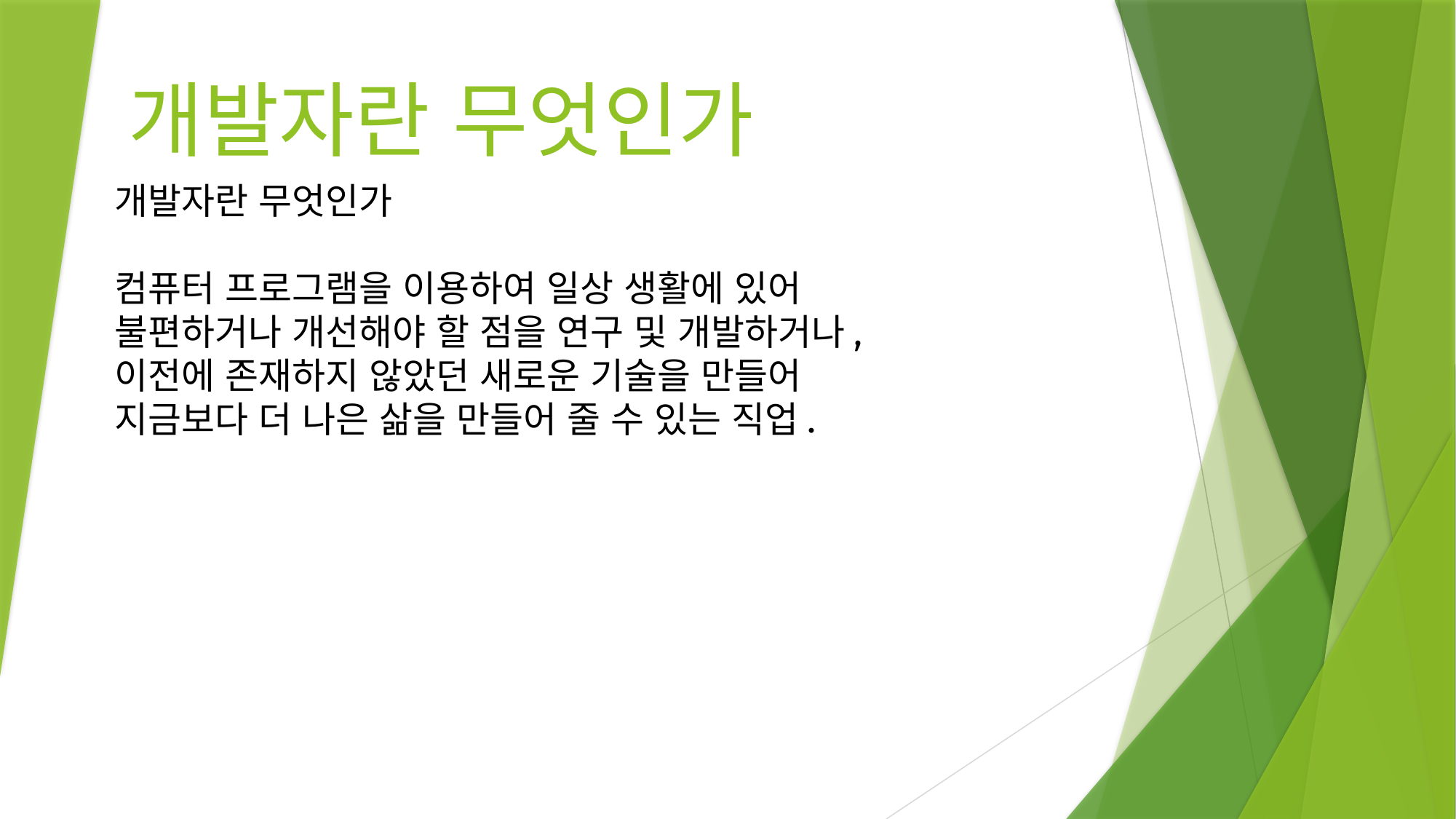

# 개발자란 무엇인가
개발자란 무엇인가

컴퓨터 프로그램을 이용하여 일상 생활에 있어
불편하거나 개선해야 할 점을 연구 및 개발하거나,
이전에 존재하지 않았던 새로운 기술을 만들어
지금보다 더 나은 삶을 만들어 줄 수 있는 직업.